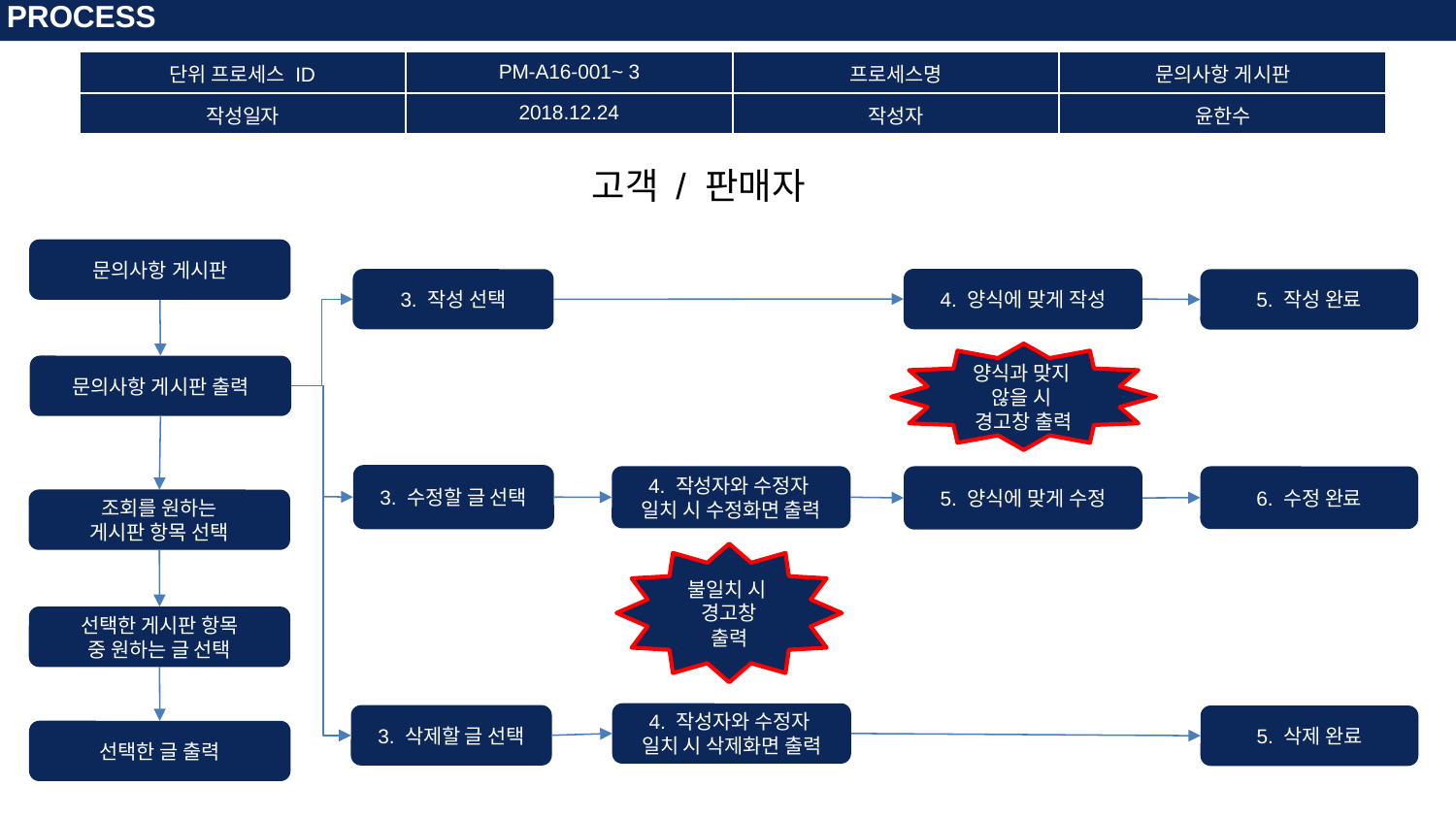

PROCESS
PROCESS
| 단위 프로세스 ID | PM-A16-001~ 3 | 프로세스명 | 문의사항 게시판 |
| --- | --- | --- | --- |
| 작성일자 | 2018.12.24 | 작성자 | 윤한수 |
고객 / 판매자
문의사항 게시판
4. 양식에 맞게 작성
3. 작성 선택
5. 작성 완료
양식과 맞지
않을 시
경고창 출력
문의사항 게시판 출력
3. 수정할 글 선택
4. 작성자와 수정자
일치 시 수정화면 출력
5. 양식에 맞게 수정
6. 수정 완료
조회를 원하는
게시판 항목 선택
불일치 시
경고창
출력

선택한 게시판 항목
중 원하는 글 선택
4. 작성자와 수정자
일치 시 삭제화면 출력
3. 삭제할 글 선택
5. 삭제 완료
선택한 글 출력